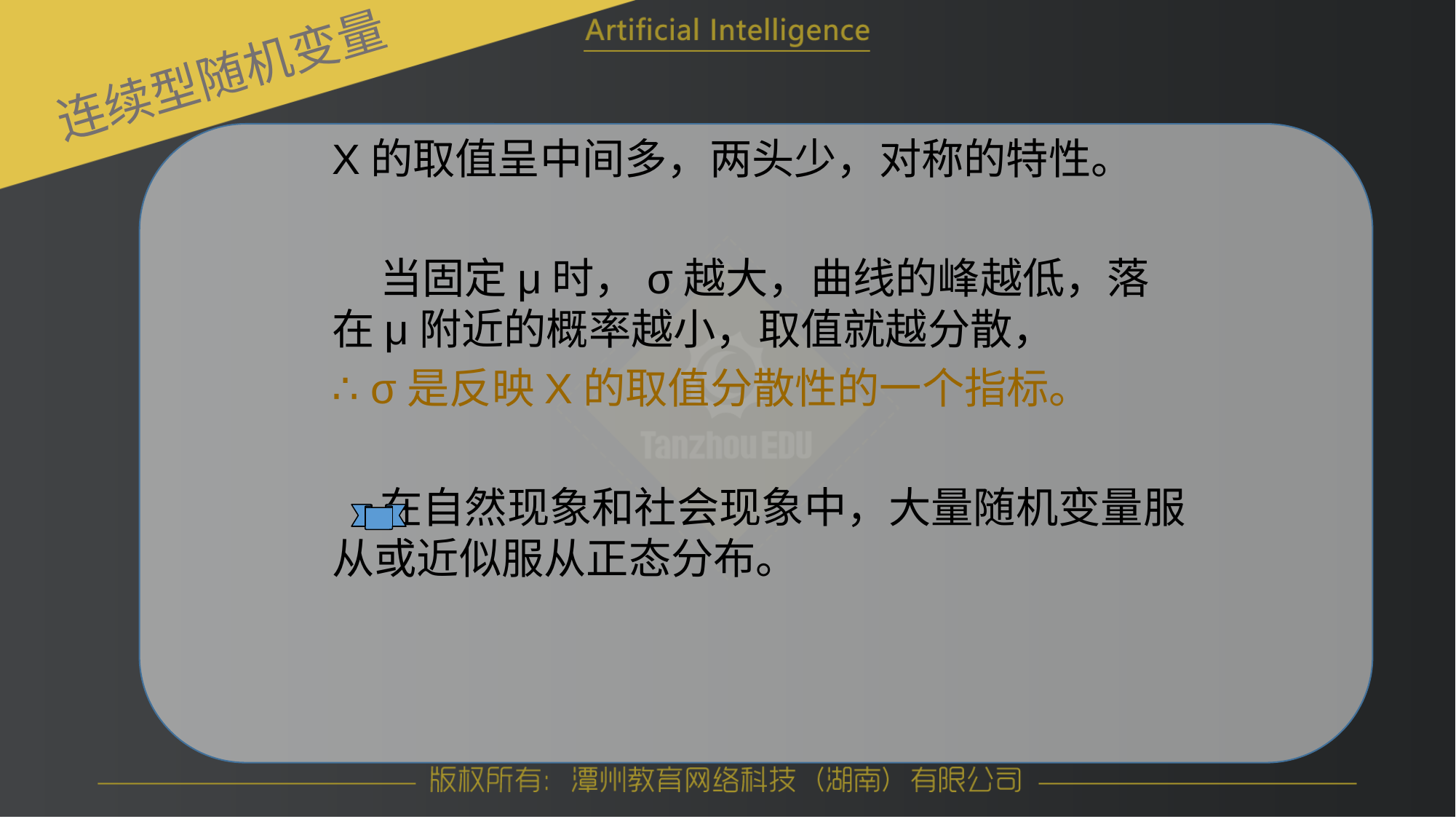

连续型随机变量

X的取值呈中间多，两头少，对称的特性。

    当固定μ时，σ越大，曲线的峰越低，落在μ附近的概率越小，取值就越分散，
∴ σ是反映X的取值分散性的一个指标。

    在自然现象和社会现象中，大量随机变量服从或近似服从正态分布。